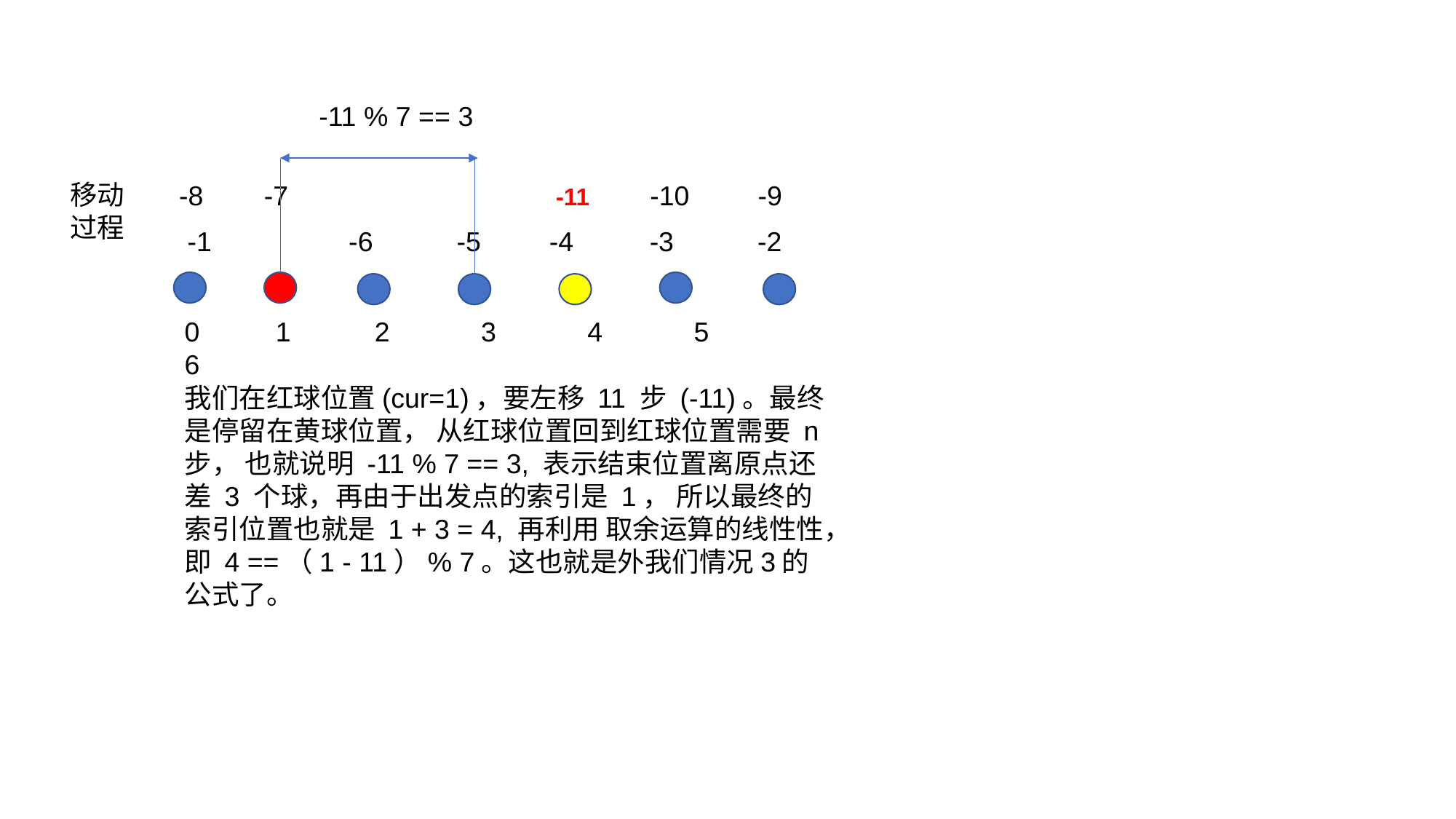

-11 % 7 == 3
移动过程
   -8        -7                                   -11         -10         -9
     -1                  -6           -5         -4          -3           -2

0          1           2            3            4            5            6
我们在红球位置(cur=1)，要左移 11 步 (-11)。最终是停留在黄球位置， 从红球位置回到红球位置需要 n 步， 也就说明 -11 % 7 == 3, 表示结束位置离原点还差 3 个球，再由于出发点的索引是 1， 所以最终的索引位置也就是 1 + 3 = 4, 再利用 取余运算的线性性，即 4 ==（1 - 11）% 7。这也就是外我们情况3的公式了。